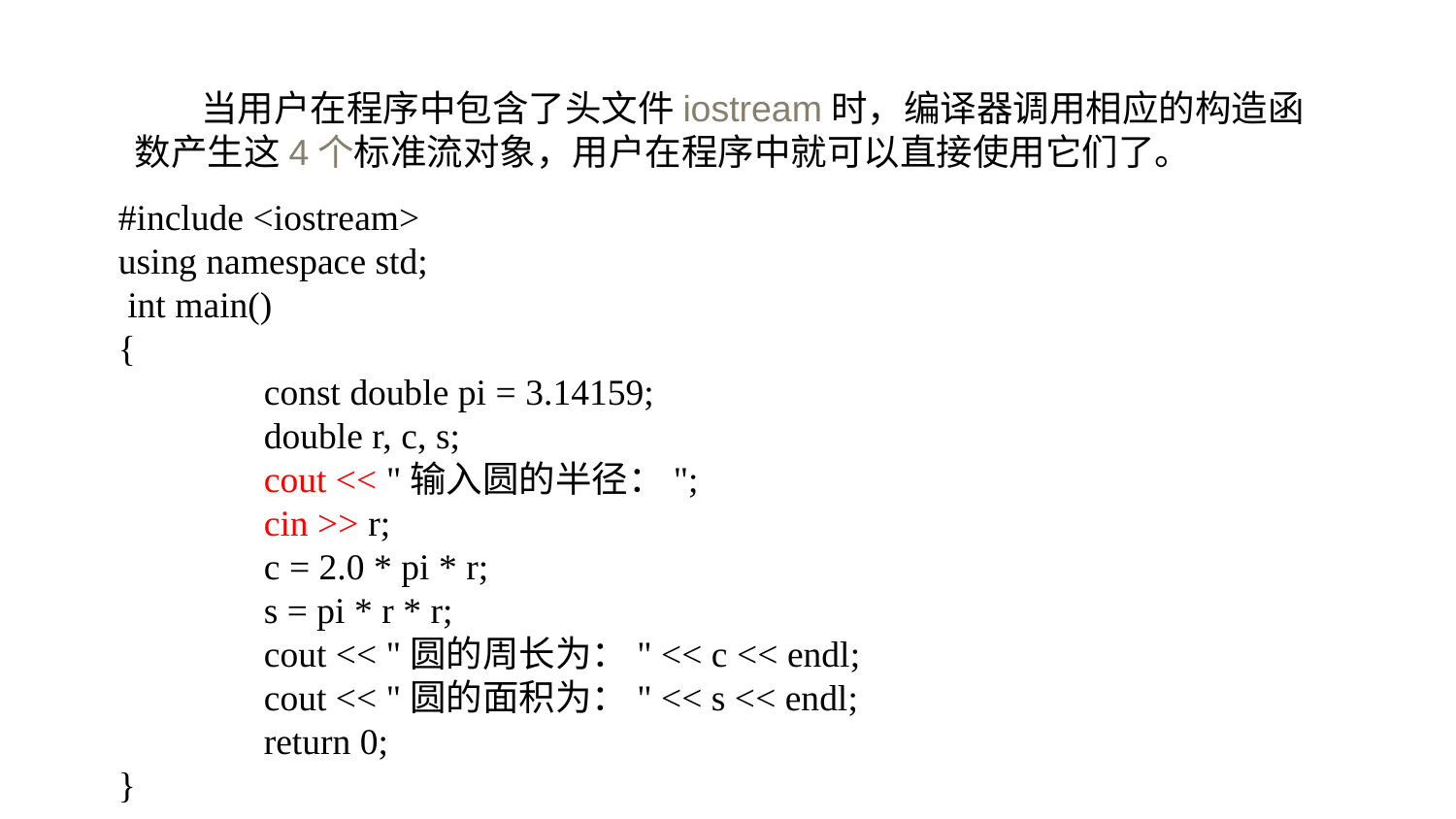

当用户在程序中包含了头文件iostream时，编译器调用相应的构造函数产生这4个标准流对象，用户在程序中就可以直接使用它们了。
#include <iostream>
using namespace std;
 int main()
{
	const double pi = 3.14159;
	double r, c, s;
	cout << "输入圆的半径：";
	cin >> r;
	c = 2.0 * pi * r;
	s = pi * r * r;
	cout << "圆的周长为：" << c << endl;
	cout << "圆的面积为：" << s << endl;
	return 0;
}